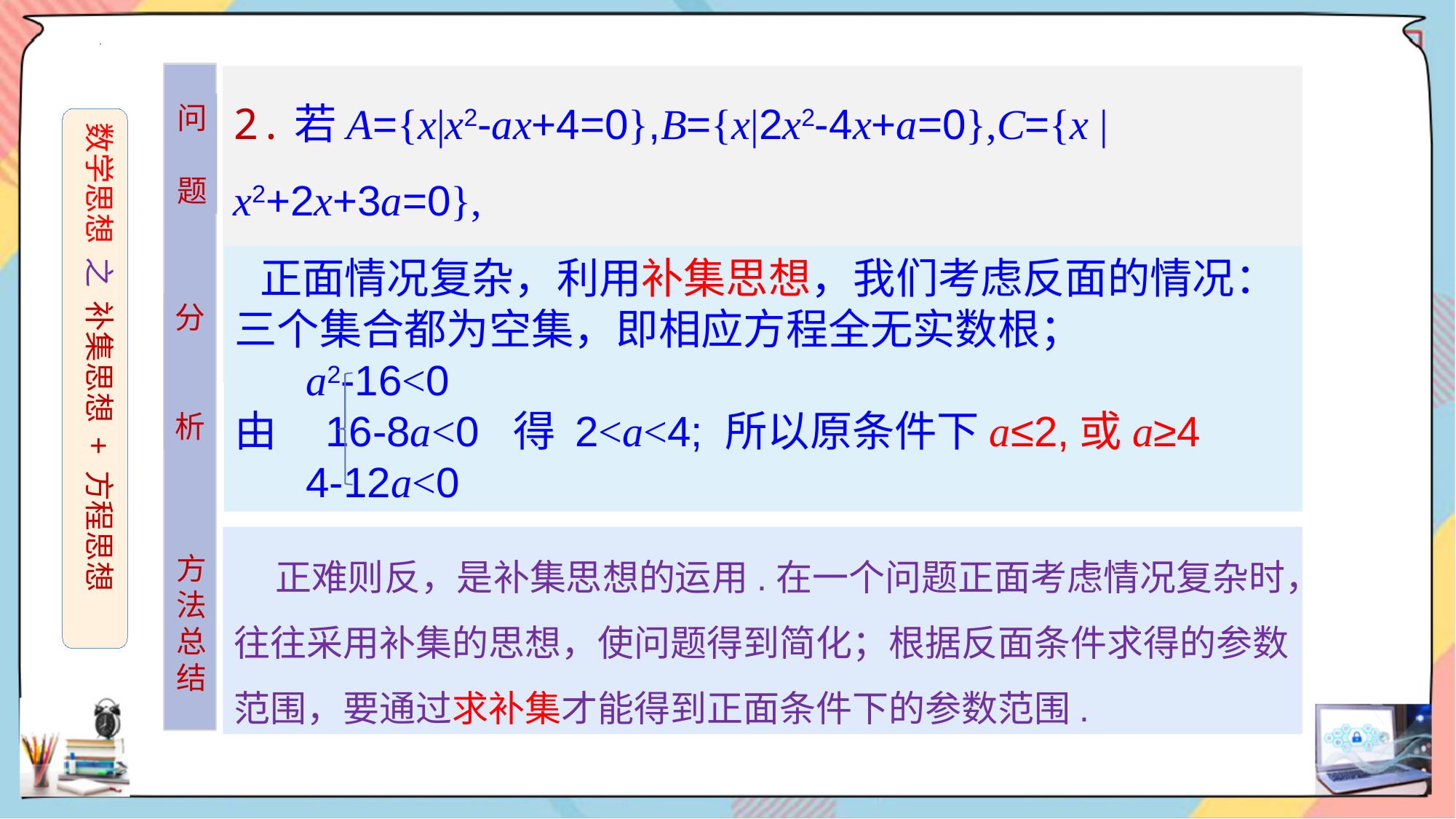

2.若A={x|x2-ax+4=0},B={x|2x2-4x+a=0},C={x |x2+2x+3a=0},
 且A、B、C中至少有一个不为∅，求实数a的取值范围.
问

题
数学思想  之  补集思想 + 方程思想
  正面情况复杂，利用补集思想，我们考虑反面的情况：三个集合都为空集，即相应方程全无实数根；
      a2-16<0
由    16-8a<0  得 2<a<4; 所以原条件下a≤2,或a≥4
      4-12a<0
分

析

    正难则反，是补集思想的运用.在一个问题正面考虑情况复杂时，往往采用补集的思想，使问题得到简化；根据反面条件求得的参数范围，要通过求补集才能得到正面条件下的参数范围.
方法总结